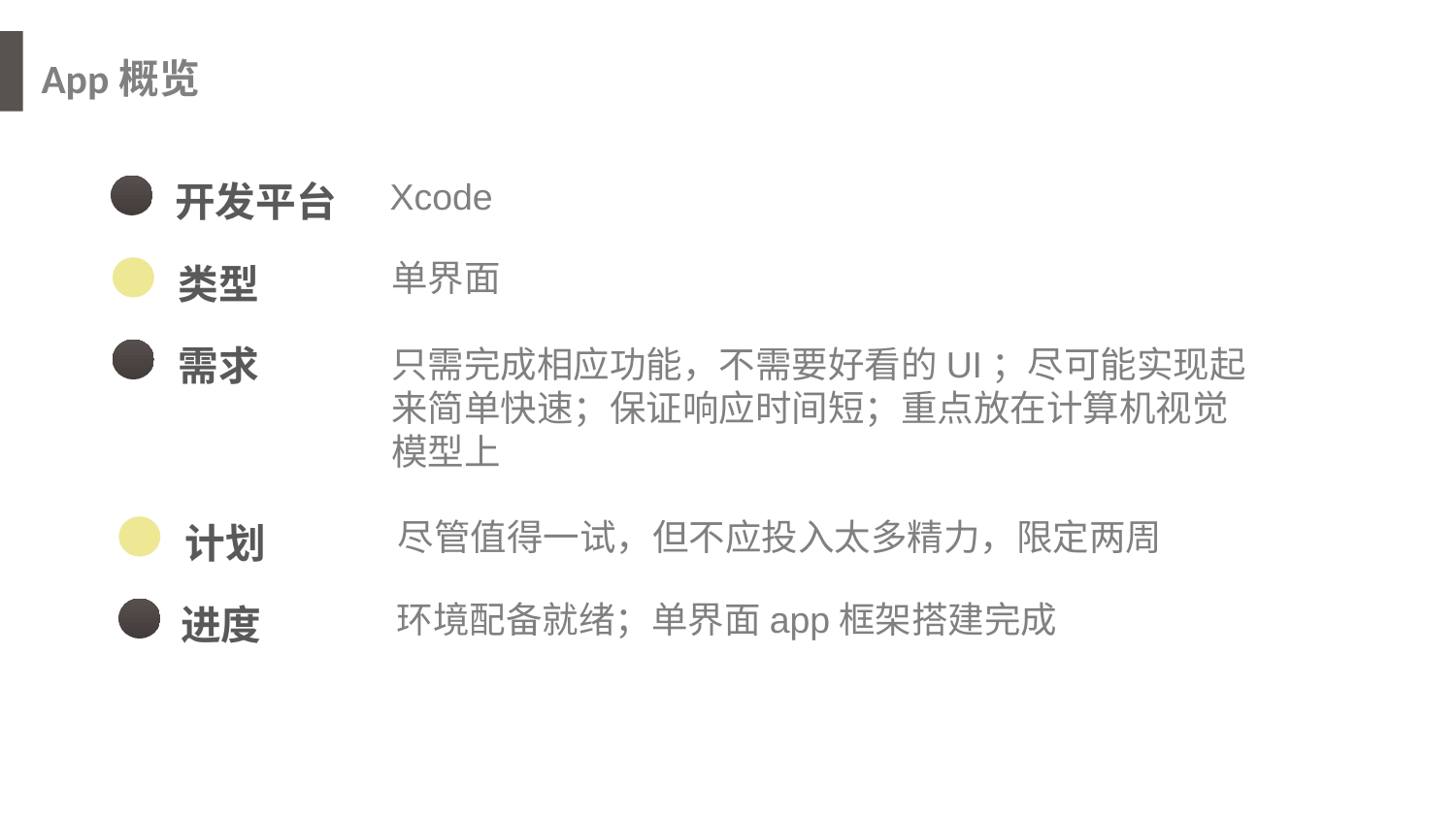

App概览
年度工作概述
CLICK TO ADD CAPTION TEXT
Xcode
开发平台

单界面
类型

只需完成相应功能，不需要好看的UI；尽可能实现起来简单快速；保证响应时间短；重点放在计算机视觉模型上
需求

尽管值得一试，但不应投入太多精力，限定两周
计划

环境配备就绪；单界面app框架搭建完成
进度